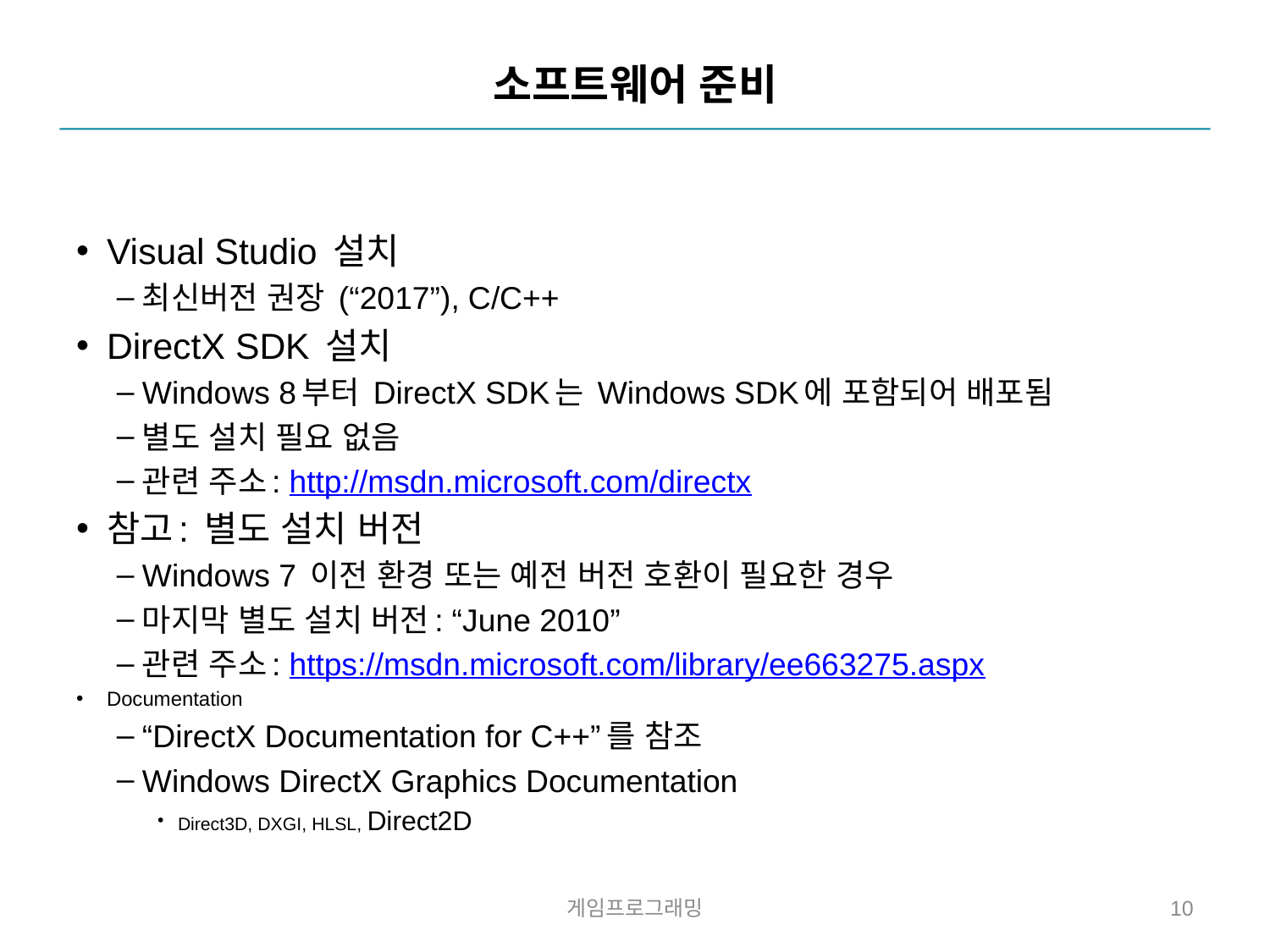

# 소프트웨어 준비
Visual Studio 설치
최신버전 권장 (“2017”), C/C++
DirectX SDK 설치
Windows 8부터 DirectX SDK는 Windows SDK에 포함되어 배포됨
별도 설치 필요 없음
관련 주소: http://msdn.microsoft.com/directx
참고: 별도 설치 버전
Windows 7 이전 환경 또는 예전 버전 호환이 필요한 경우
마지막 별도 설치 버전: “June 2010”
관련 주소: https://msdn.microsoft.com/library/ee663275.aspx
Documentation
“DirectX Documentation for C++”를 참조
Windows DirectX Graphics Documentation
Direct3D, DXGI, HLSL, Direct2D
게임프로그래밍
10